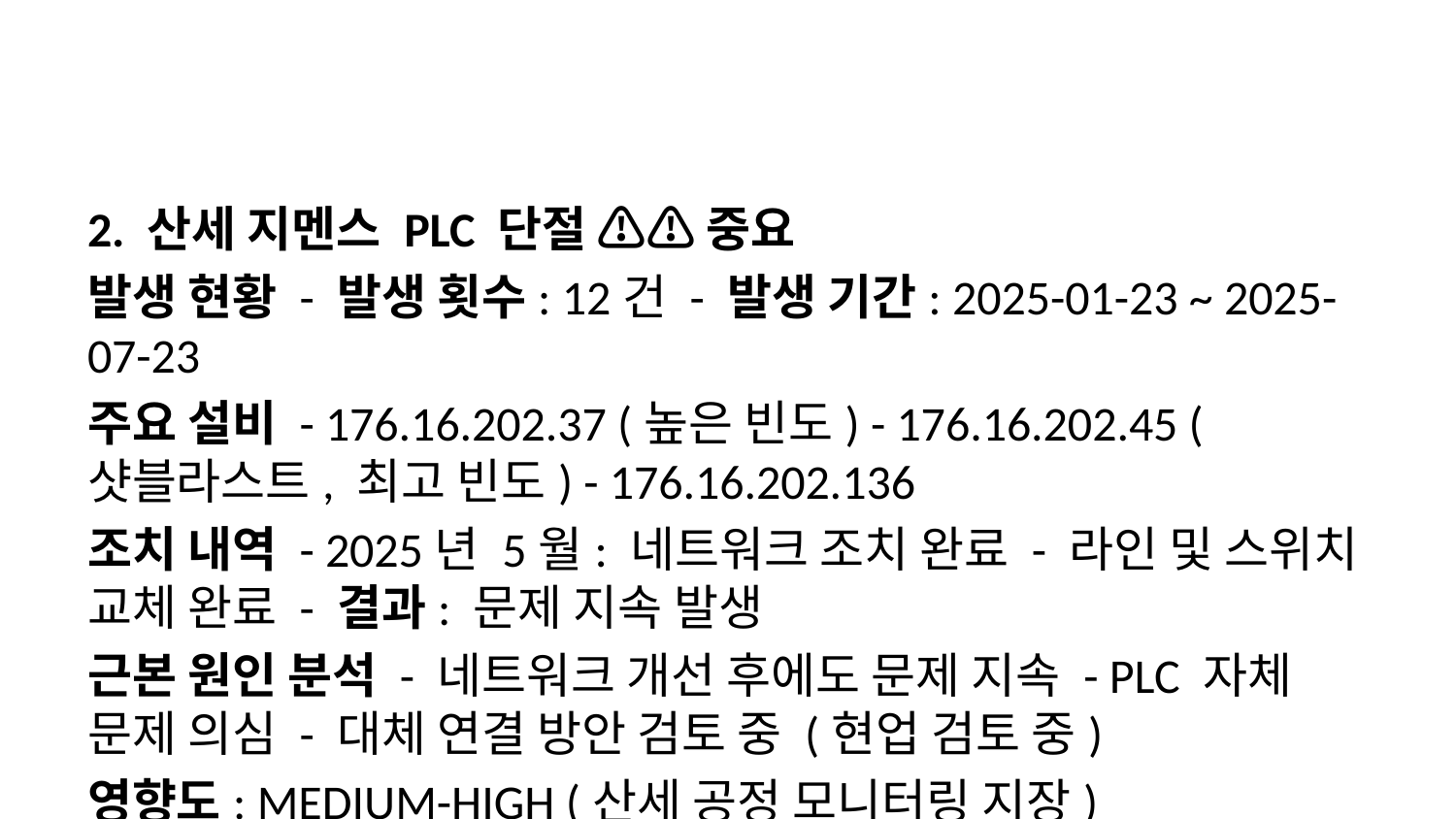

2. 산세 지멘스 PLC 단절 ⚠️⚠️ 중요
발생 현황 - 발생 횟수: 12건 - 발생 기간: 2025-01-23 ~ 2025-07-23
주요 설비 - 176.16.202.37 (높은 빈도) - 176.16.202.45 (샷블라스트, 최고 빈도) - 176.16.202.136
조치 내역 - 2025년 5월: 네트워크 조치 완료 - 라인 및 스위치 교체 완료 - 결과: 문제 지속 발생
근본 원인 분석 - 네트워크 개선 후에도 문제 지속 - PLC 자체 문제 의심 - 대체 연결 방안 검토 중 (현업 검토 중)
영향도: MEDIUM-HIGH (산세 공정 모니터링 지장)